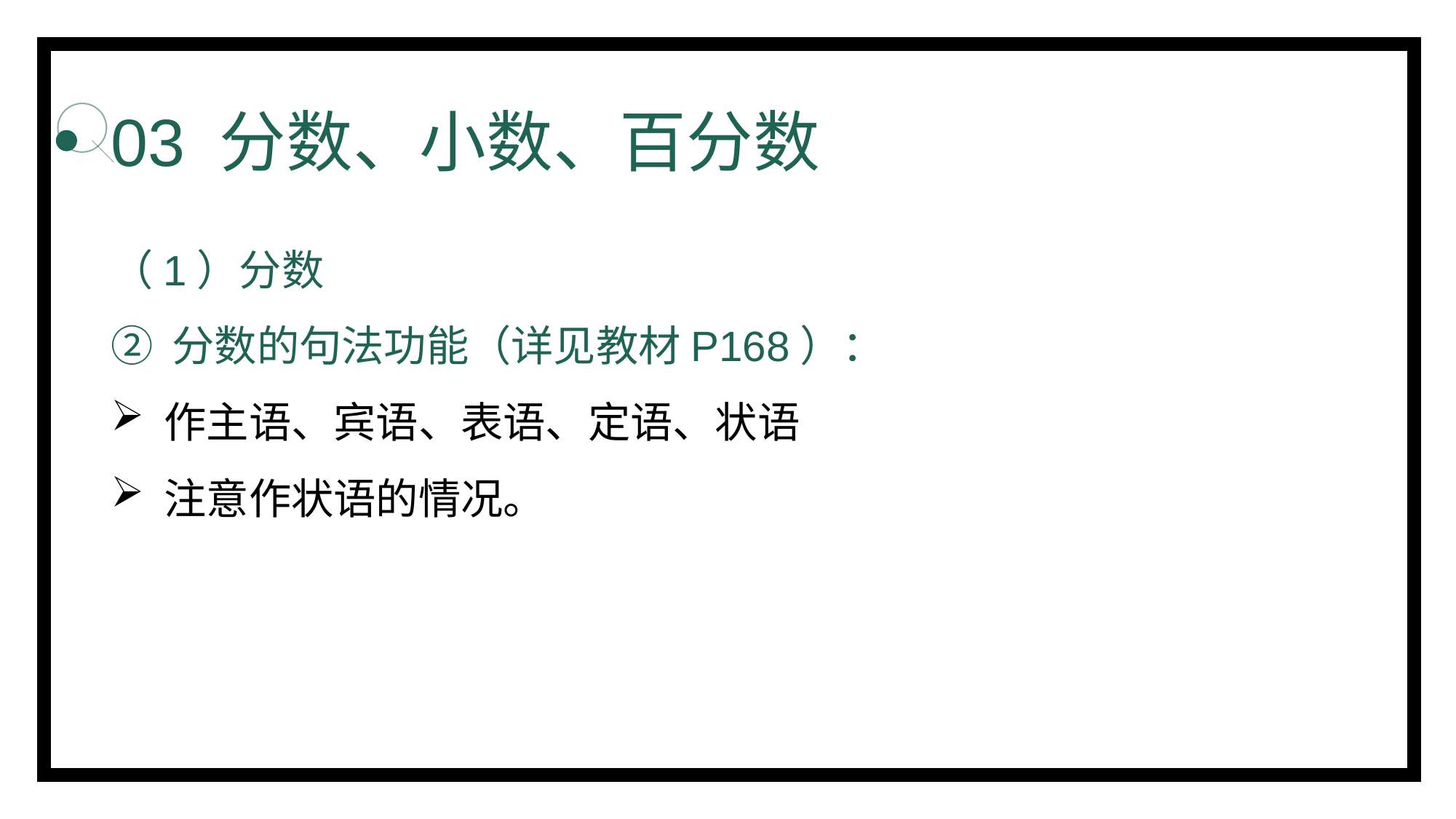

# 03 分数、小数、百分数
（1）分数
分数的句法功能（详见教材P168）：
 作主语、宾语、表语、定语、状语
 注意作状语的情况。